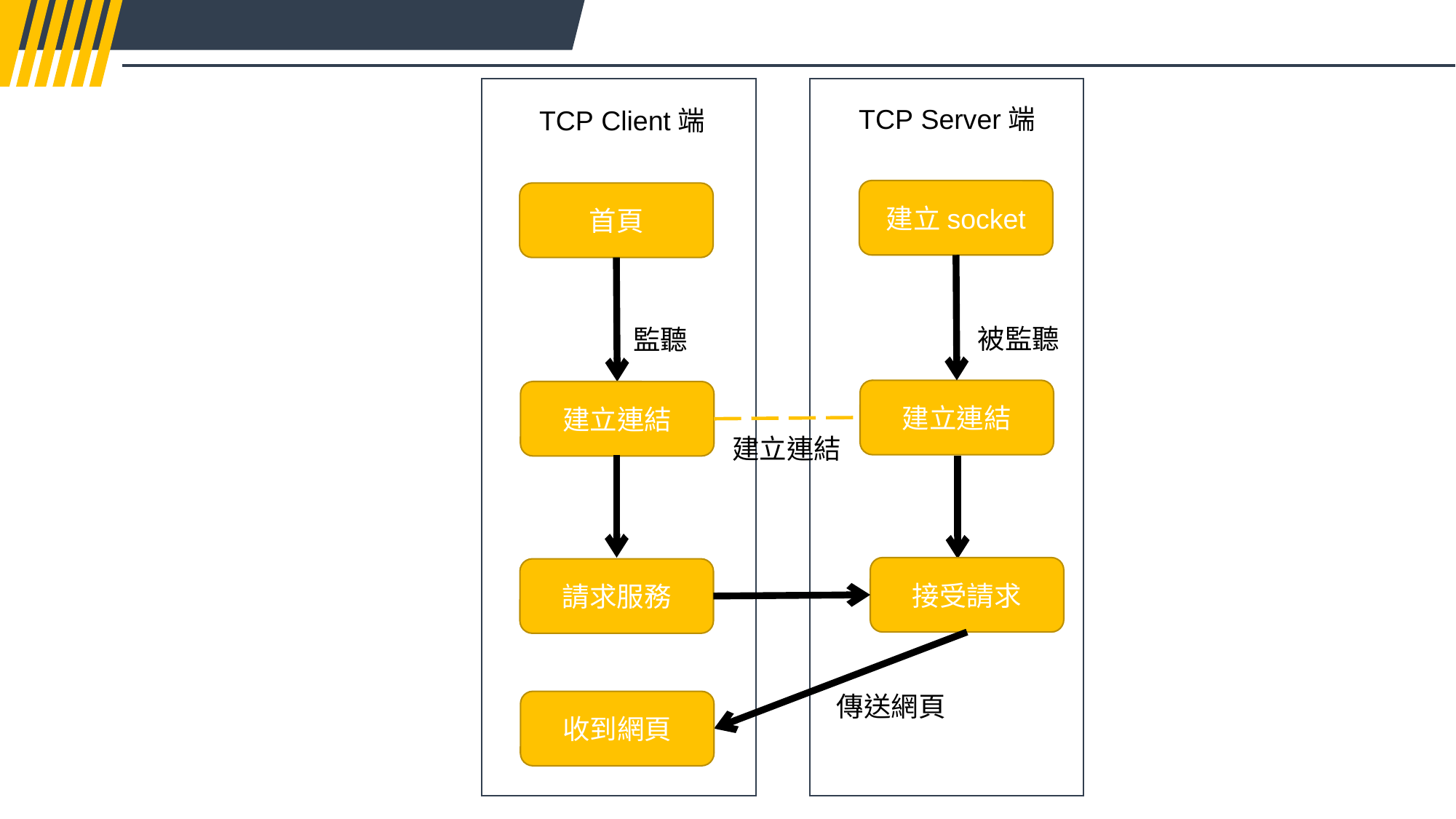

TCP Server端
TCP Client端
建立socket
首頁
被監聽
監聽
建立連結
建立連結
建立連結
接受請求
請求服務
傳送網頁
收到網頁